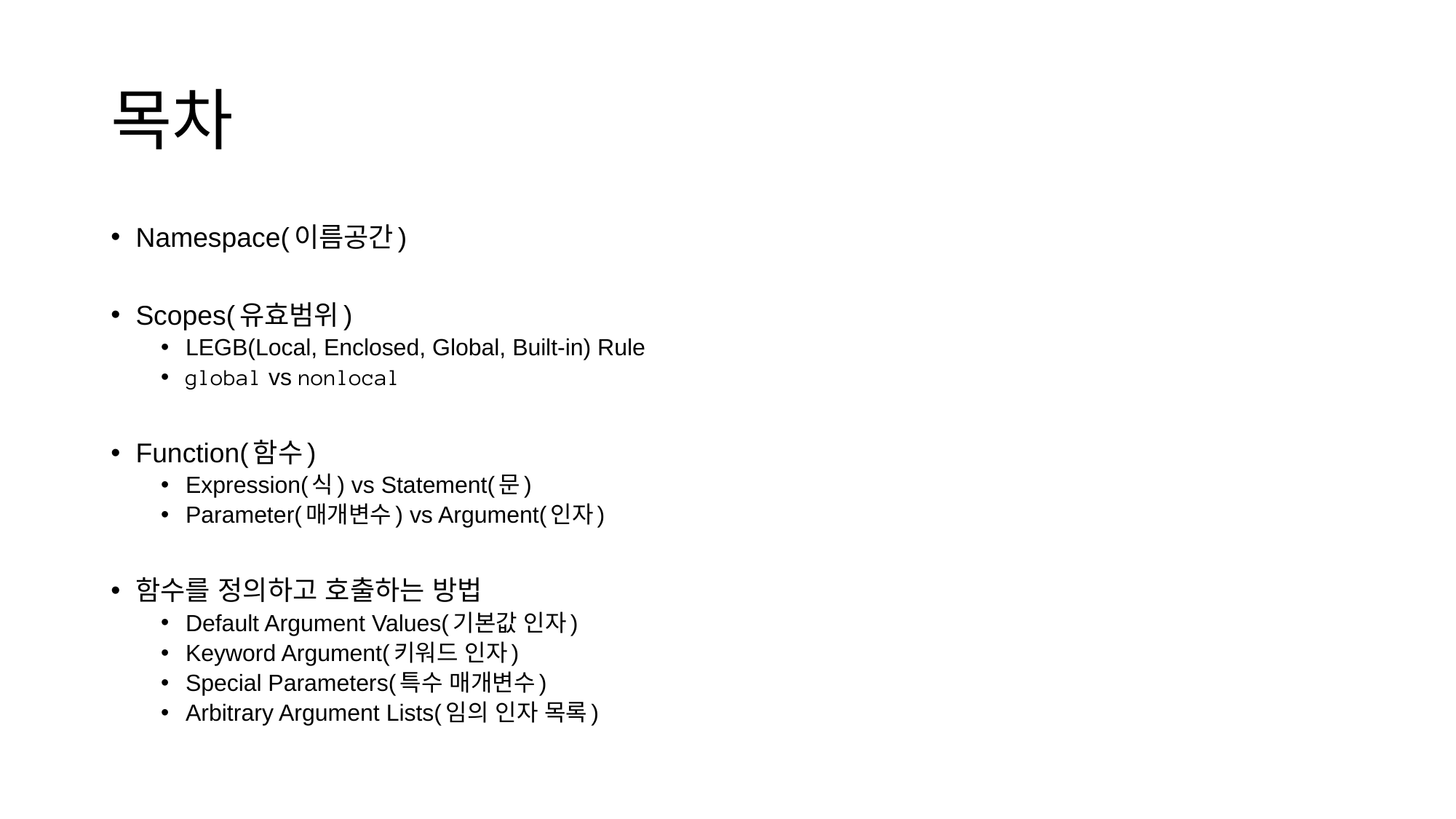

# 목차
Namespace(이름공간)

Scopes(유효범위)
LEGB(Local, Enclosed, Global, Built-in) Rule
global vs nonlocal

Function(함수)
Expression(식) vs Statement(문)
Parameter(매개변수) vs Argument(인자)

함수를 정의하고 호출하는 방법
Default Argument Values(기본값 인자)
Keyword Argument(키워드 인자)
Special Parameters(특수 매개변수)
Arbitrary Argument Lists(임의 인자 목록)